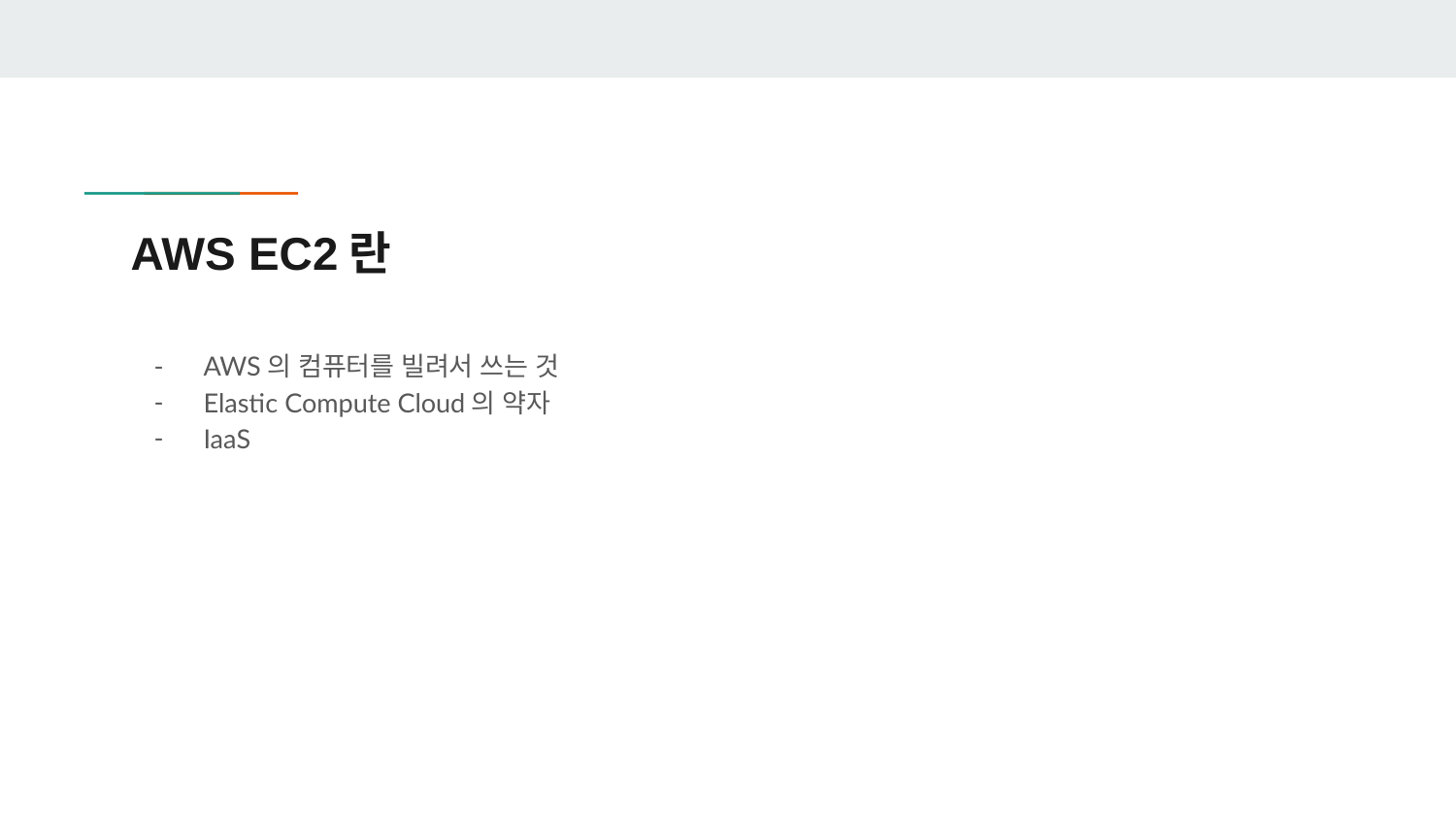

# AWS EC2란
AWS의 컴퓨터를 빌려서 쓰는 것
Elastic Compute Cloud의 약자
IaaS